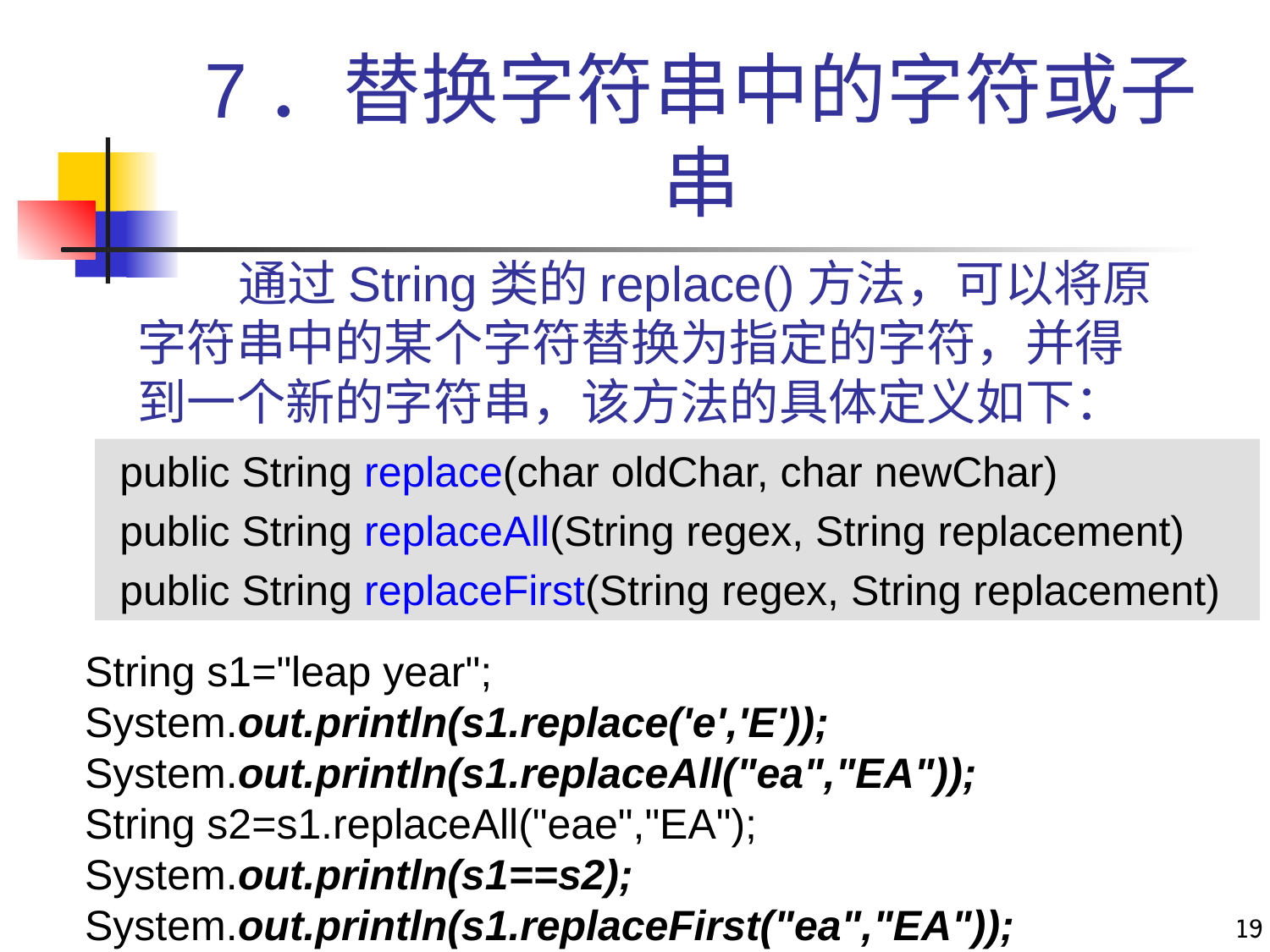

# 7．替换字符串中的字符或子串
通过String类的replace()方法，可以将原字符串中的某个字符替换为指定的字符，并得到一个新的字符串，该方法的具体定义如下：
public String replace(char oldChar, char newChar)
public String replaceAll(String regex, String replacement)
public String replaceFirst(String regex, String replacement)
String s1="leap year";
System.out.println(s1.replace('e','E'));
System.out.println(s1.replaceAll("ea","EA"));
String s2=s1.replaceAll("eae","EA");
System.out.println(s1==s2);
System.out.println(s1.replaceFirst("ea","EA"));
19